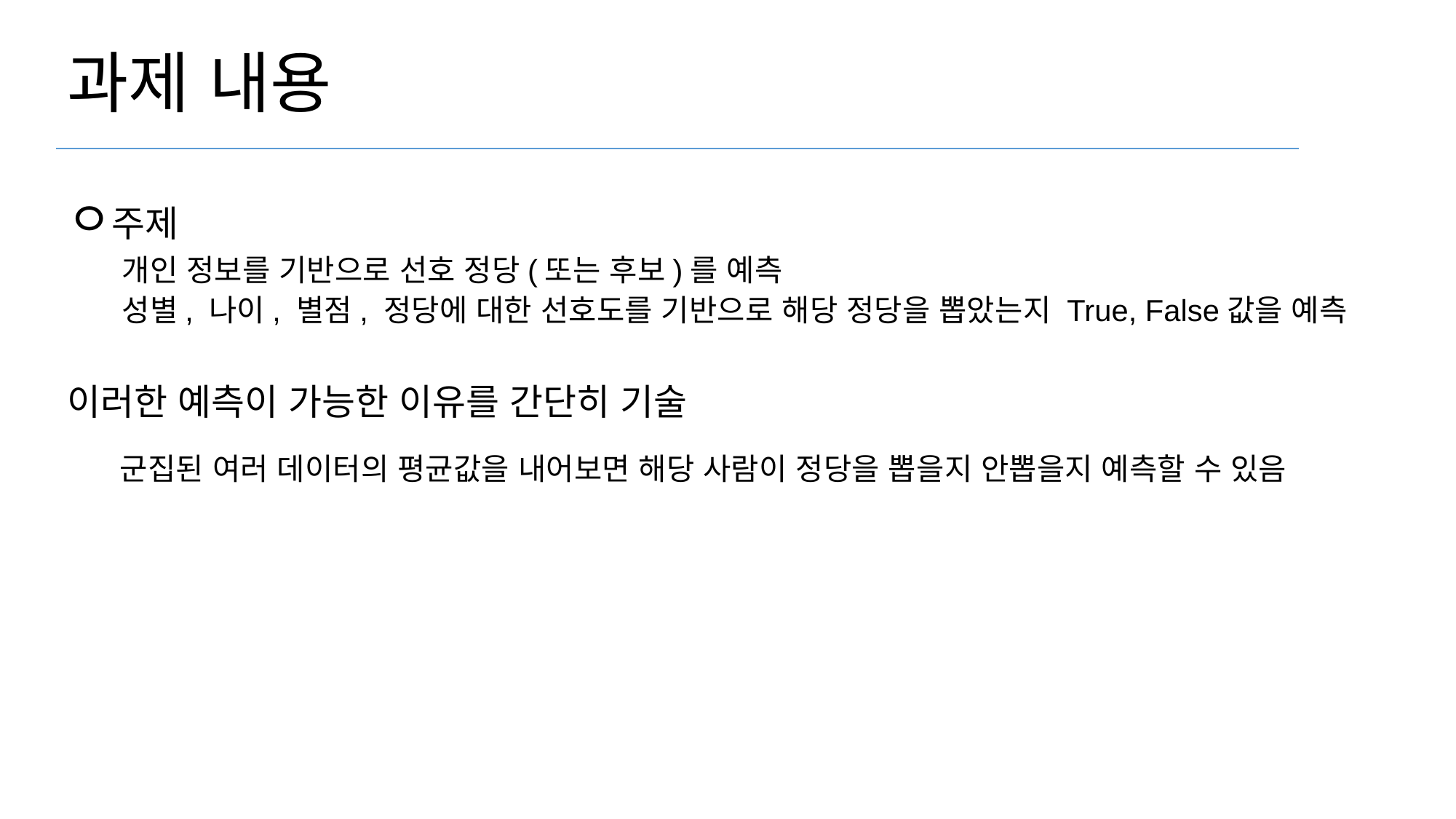

# 과제 내용
ㅇ주제
개인 정보를 기반으로 선호 정당(또는 후보)를 예측
성별, 나이, 별점, 정당에 대한 선호도를 기반으로 해당 정당을 뽑았는지 True, False값을 예측

이러한 예측이 가능한 이유를 간단히 기술
   군집된 여러 데이터의 평균값을 내어보면 해당 사람이 정당을 뽑을지 안뽑을지 예측할 수 있음